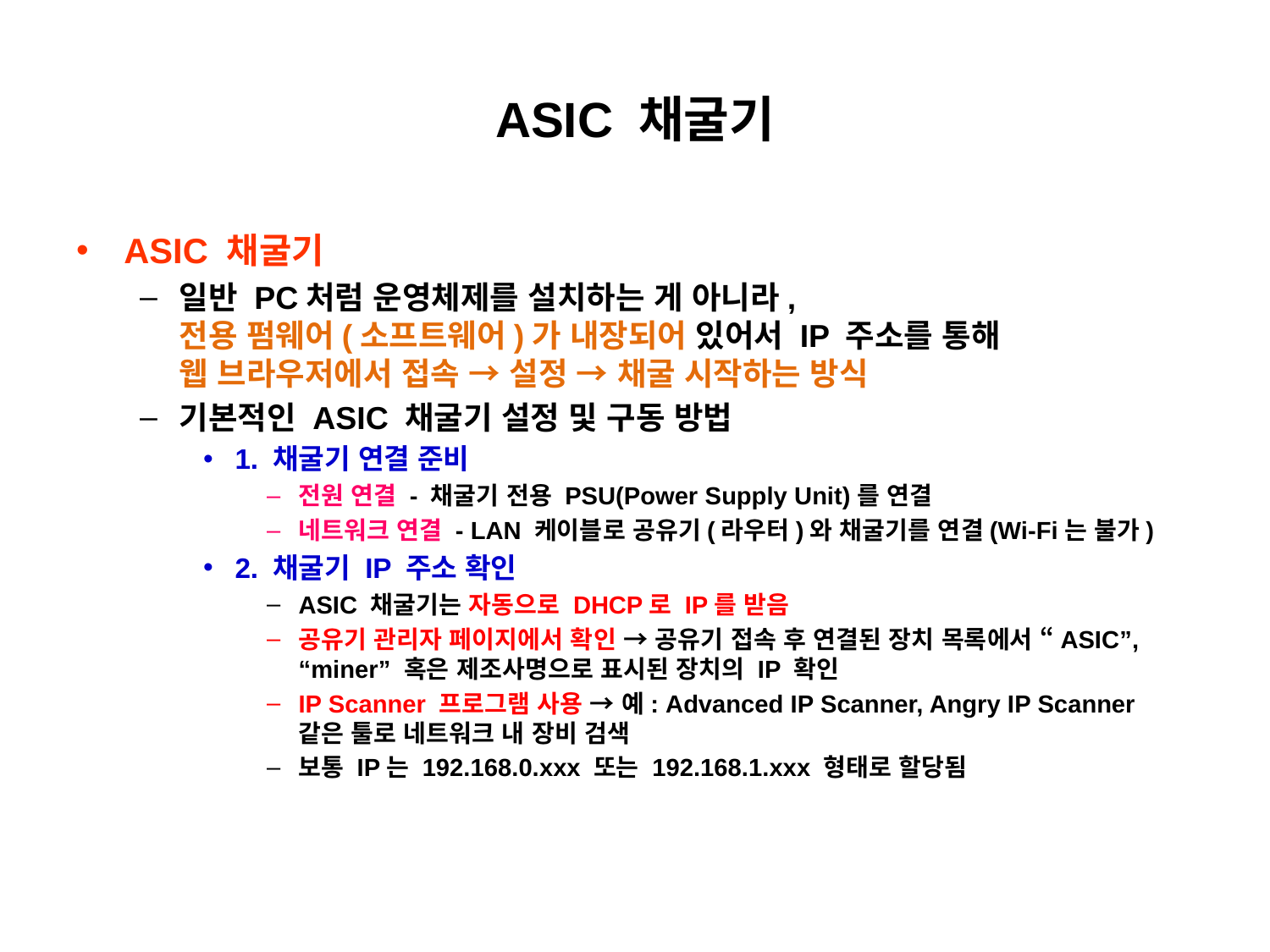

# ASIC 채굴기
ASIC 채굴기
일반 PC처럼 운영체제를 설치하는 게 아니라,
전용 펌웨어(소프트웨어)가 내장되어 있어서 IP 주소를 통해
웹 브라우저에서 접속 → 설정 → 채굴 시작하는 방식
기본적인 ASIC 채굴기 설정 및 구동 방법
1. 채굴기 연결 준비
전원 연결 - 채굴기 전용 PSU(Power Supply Unit)를 연결
네트워크 연결 - LAN 케이블로 공유기(라우터)와 채굴기를 연결(Wi-Fi는 불가)
2. 채굴기 IP 주소 확인
ASIC 채굴기는 자동으로 DHCP로 IP를 받음
공유기 관리자 페이지에서 확인 → 공유기 접속 후 연결된 장치 목록에서 “ASIC”, “miner” 혹은 제조사명으로 표시된 장치의 IP 확인
IP Scanner 프로그램 사용 → 예: Advanced IP Scanner, Angry IP Scanner
같은 툴로 네트워크 내 장비 검색
보통 IP는 192.168.0.xxx 또는 192.168.1.xxx 형태로 할당됨